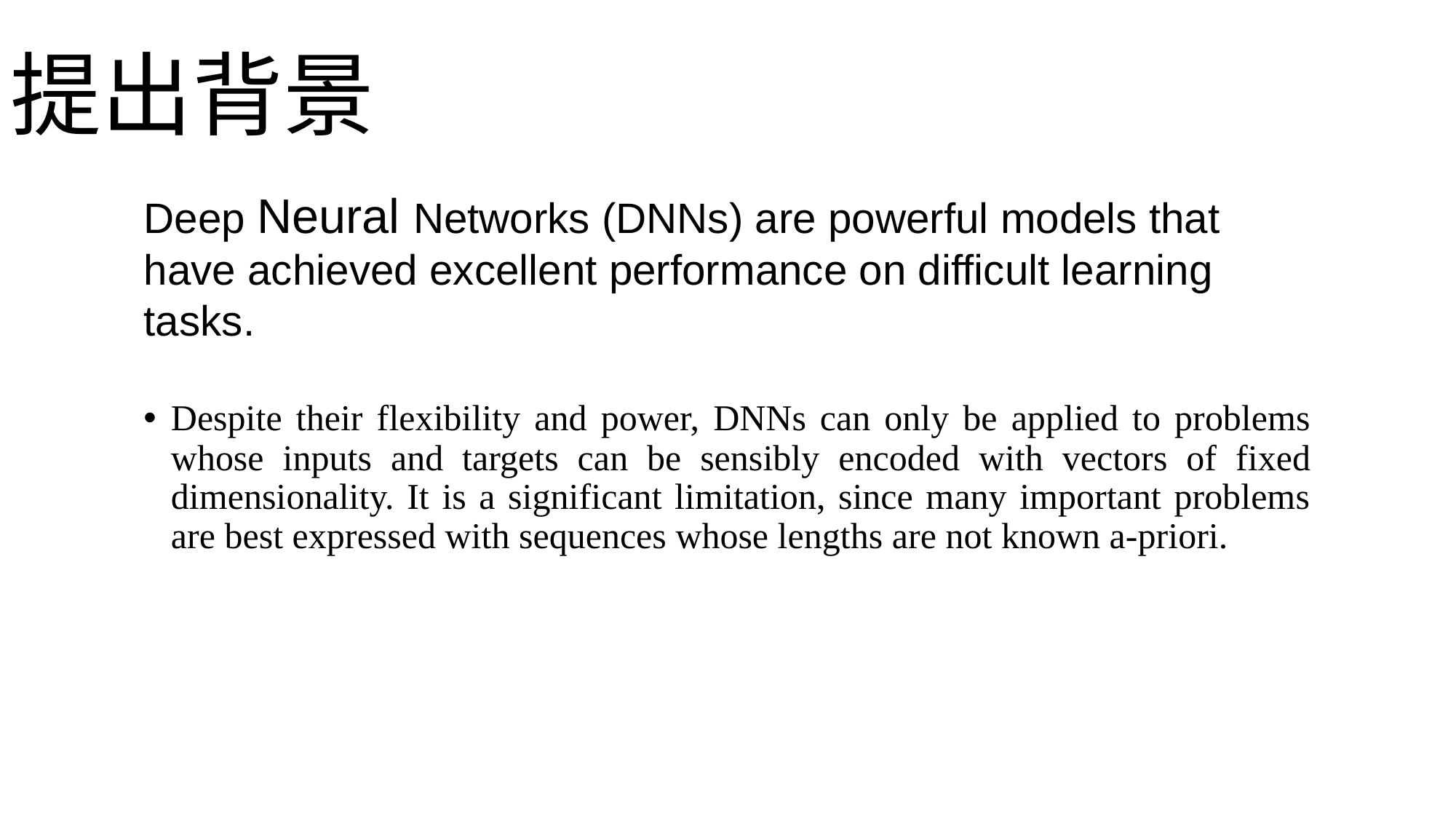

提出背景
Deep Neural Networks (DNNs) are powerful models that have achieved excellent performance on difficult learning tasks.
Despite their flexibility and power, DNNs can only be applied to problems whose inputs and targets can be sensibly encoded with vectors of fixed dimensionality. It is a significant limitation, since many important problems are best expressed with sequences whose lengths are not known a-priori.